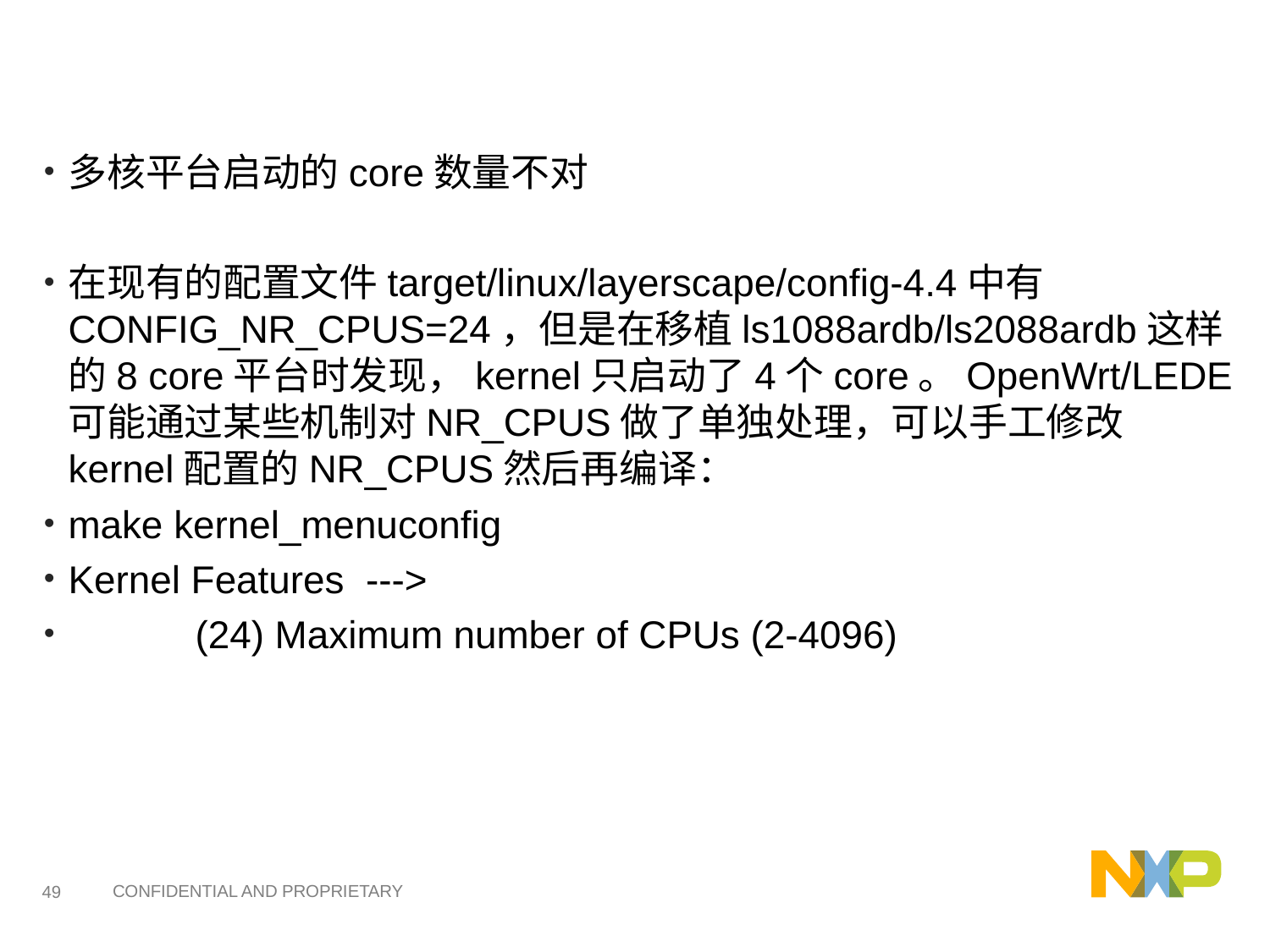

#
多核平台启动的core数量不对

在现有的配置文件target/linux/layerscape/config-4.4中有CONFIG_NR_CPUS=24，但是在移植ls1088ardb/ls2088ardb这样的8 core平台时发现，kernel只启动了4个core。OpenWrt/LEDE可能通过某些机制对NR_CPUS做了单独处理，可以手工修改kernel配置的NR_CPUS然后再编译：
make kernel_menuconfig
Kernel Features  --->
	(24) Maximum number of CPUs (2-4096)